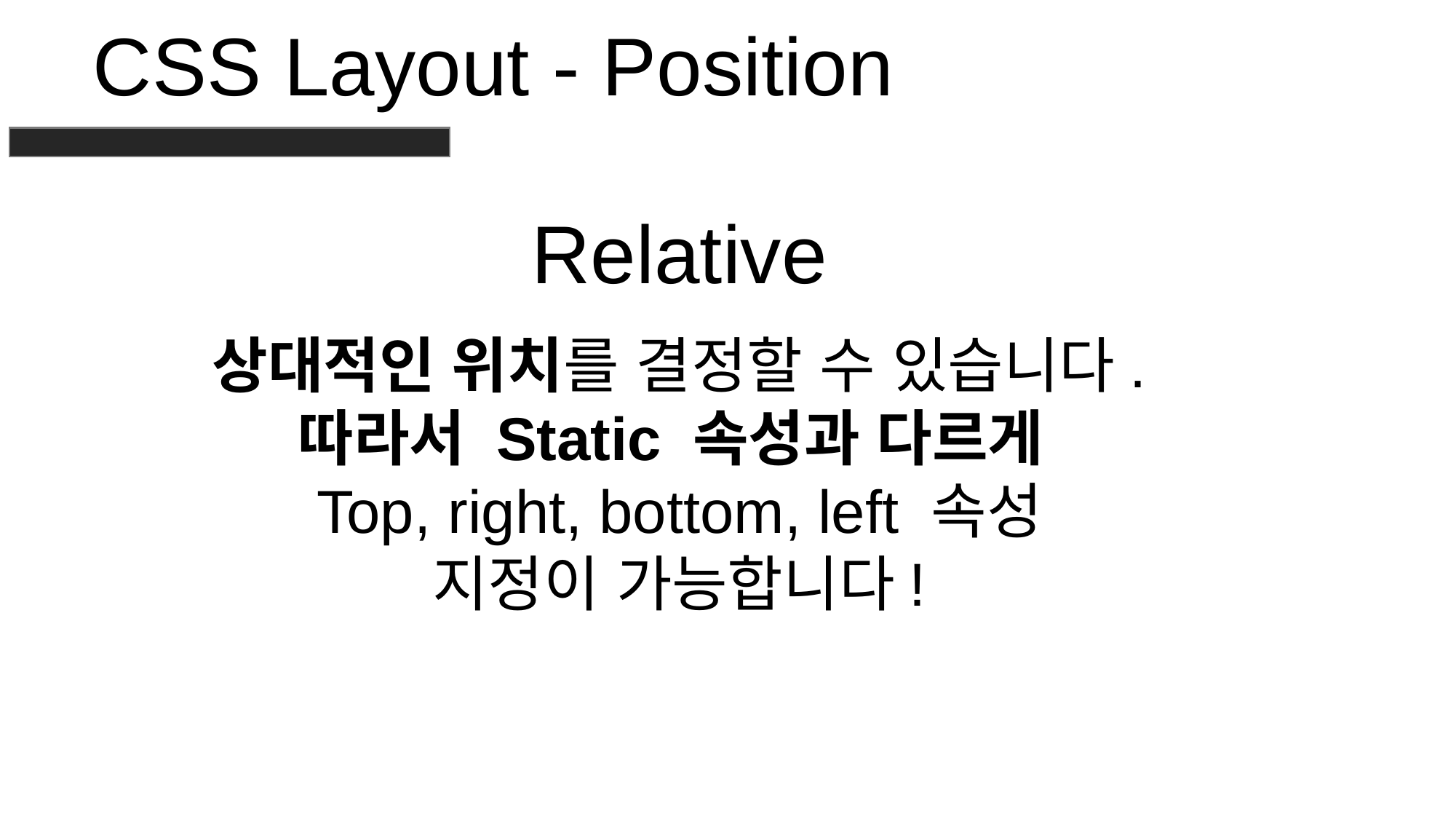

CSS Layout - Position

Relative
상대적인 위치를 결정할 수 있습니다.
따라서 Static 속성과 다르게
Top, right, bottom, left 속성
지정이 가능합니다!